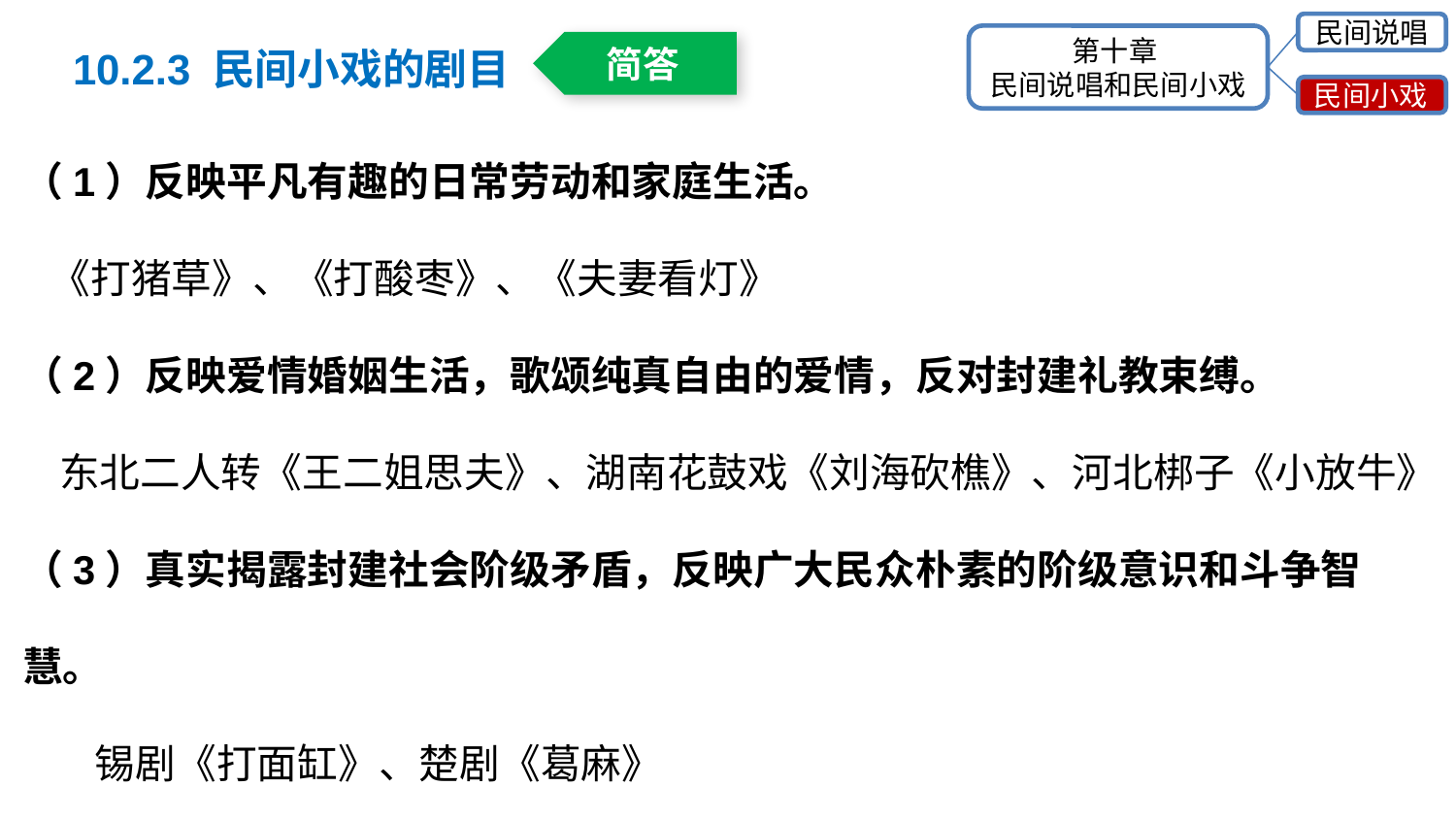

10.2.3 民间小戏的剧目
民间说唱
第十章
民间说唱和民间小戏
民间小戏
简答
（1）反映平凡有趣的日常劳动和家庭生活。
  《打猪草》、《打酸枣》、《夫妻看灯》
（2）反映爱情婚姻生活，歌颂纯真自由的爱情，反对封建礼教束缚。
   东北二人转《王二姐思夫》、湖南花鼓戏《刘海砍樵》、河北梆子《小放牛》
（3）真实揭露封建社会阶级矛盾，反映广大民众朴素的阶级意识和斗争智慧。
       锡剧《打面缸》、楚剧《葛麻》